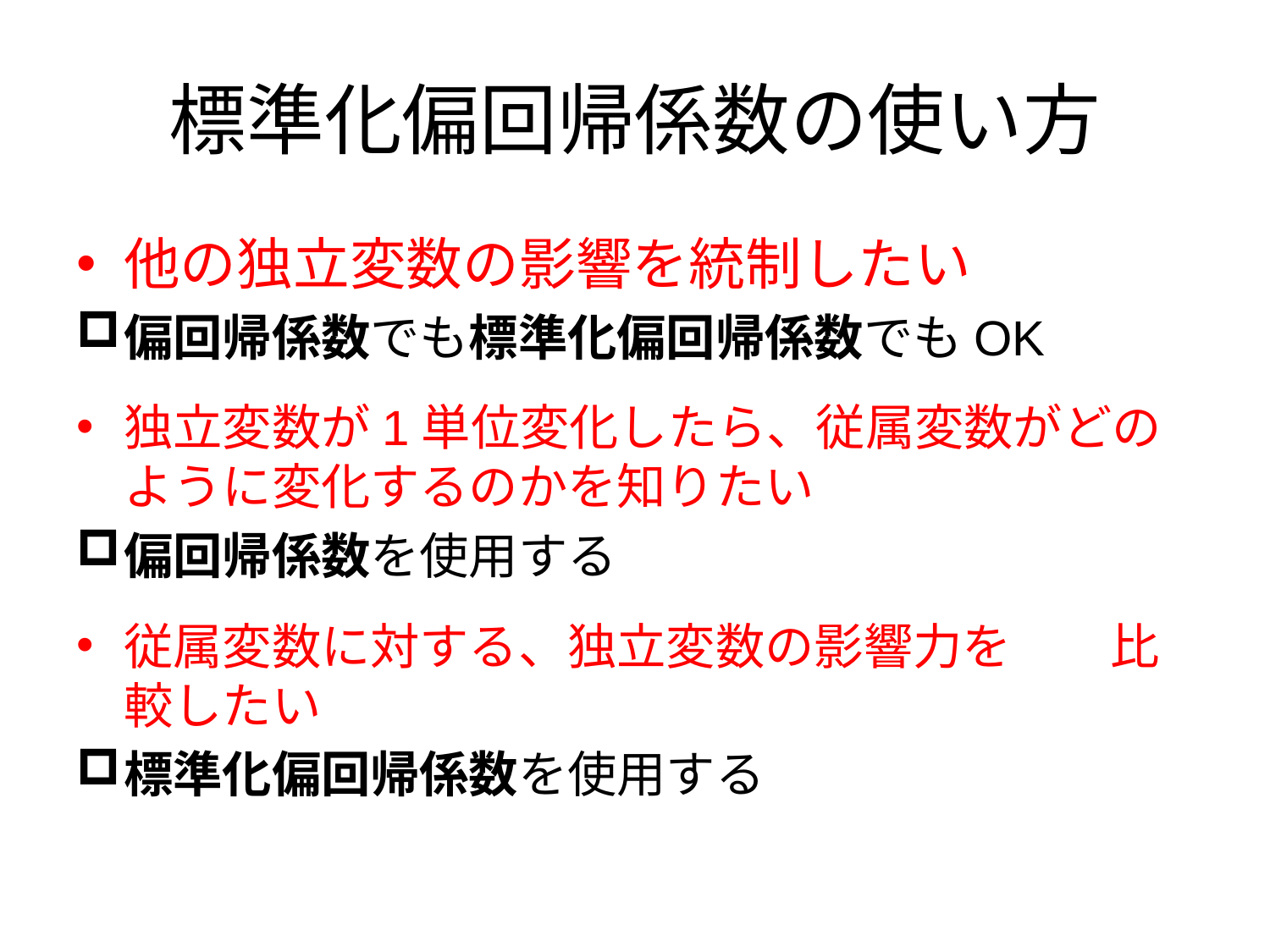

# 標準化偏回帰係数の使い方
他の独立変数の影響を統制したい
偏回帰係数でも標準化偏回帰係数でもOK
独立変数が1単位変化したら、従属変数がどのように変化するのかを知りたい
偏回帰係数を使用する
従属変数に対する、独立変数の影響力を　　比較したい
標準化偏回帰係数を使用する